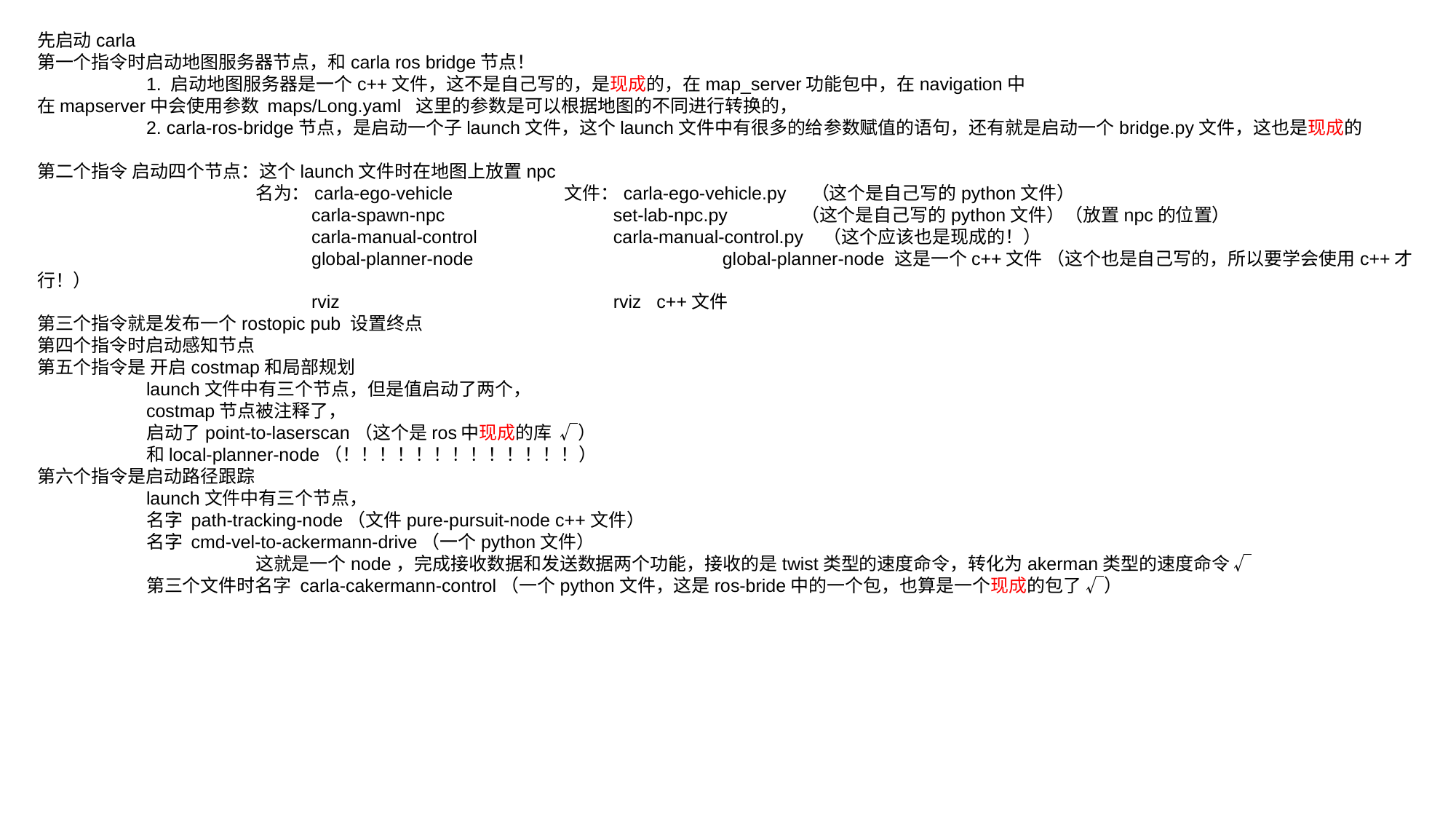

先启动carla
第一个指令时启动地图服务器节点，和carla ros bridge节点！
	1. 启动地图服务器是一个c++文件，这不是自己写的，是现成的，在map_server功能包中，在navigation中
在mapserver中会使用参数 maps/Long.yaml  这里的参数是可以根据地图的不同进行转换的，
	2. carla-ros-bridge节点，是启动一个子launch文件，这个launch文件中有很多的给参数赋值的语句，还有就是启动一个bridge.py文件，这也是现成的

第二个指令 启动四个节点：这个launch文件时在地图上放置npc
		名为：carla-ego-vehicle                     文件：carla-ego-vehicle.py    （这个是自己写的python文件）
		           carla-spawn-npc		      set-lab-npc.py	（这个是自己写的python文件）（放置npc的位置）
		           carla-manual-control	      carla-manual-control.py   （这个应该也是现成的！）
		           global-planner-node		      global-planner-node 这是一个c++文件 （这个也是自己写的，所以要学会使用c++才行！）
		           rviz			      rviz   c++文件
第三个指令就是发布一个rostopic pub 设置终点
第四个指令时启动感知节点
第五个指令是 开启costmap和局部规划
	launch文件中有三个节点，但是值启动了两个，
	costmap节点被注释了，
	启动了point-to-laserscan（这个是ros中现成的库  √）
	和local-planner-node（！！！！！！！！！！！！！）
第六个指令是启动路径跟踪
	launch文件中有三个节点，
	名字 path-tracking-node（文件pure-pursuit-node c++文件）
	名字 cmd-vel-to-ackermann-drive（一个python文件）
		这就是一个node，完成接收数据和发送数据两个功能，接收的是twist类型的速度命令，转化为akerman类型的速度命令 √
	第三个文件时名字 carla-cakermann-control（一个python文件，这是ros-bride中的一个包，也算是一个现成的包了 √）